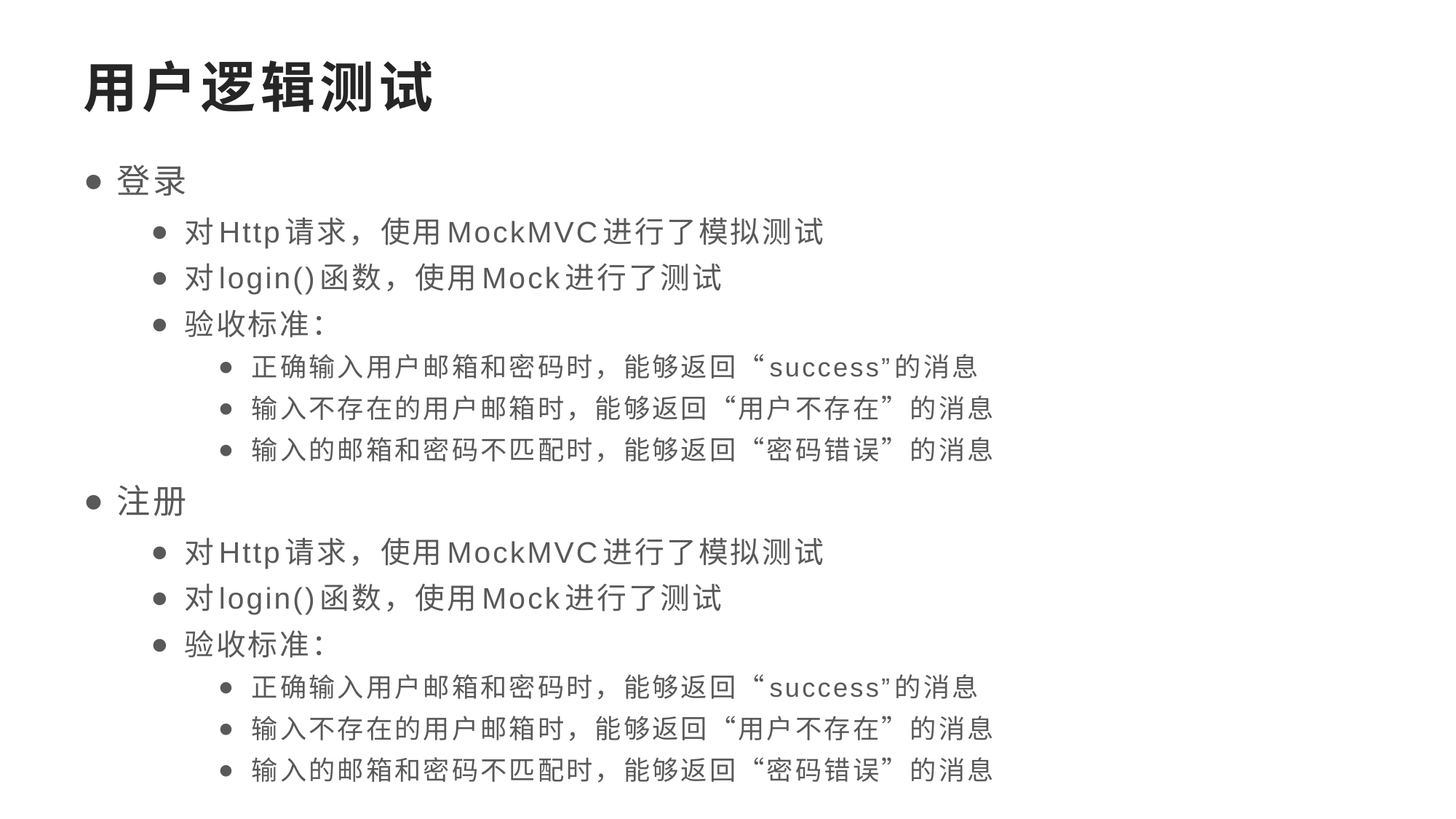

# 用户逻辑测试
登录
对Http请求，使用MockMVC进行了模拟测试
对login()函数，使用Mock进行了测试
验收标准：
正确输入用户邮箱和密码时，能够返回“success”的消息
输入不存在的用户邮箱时，能够返回“用户不存在”的消息
输入的邮箱和密码不匹配时，能够返回“密码错误”的消息
注册
对Http请求，使用MockMVC进行了模拟测试
对login()函数，使用Mock进行了测试
验收标准：
正确输入用户邮箱和密码时，能够返回“success”的消息
输入不存在的用户邮箱时，能够返回“用户不存在”的消息
输入的邮箱和密码不匹配时，能够返回“密码错误”的消息